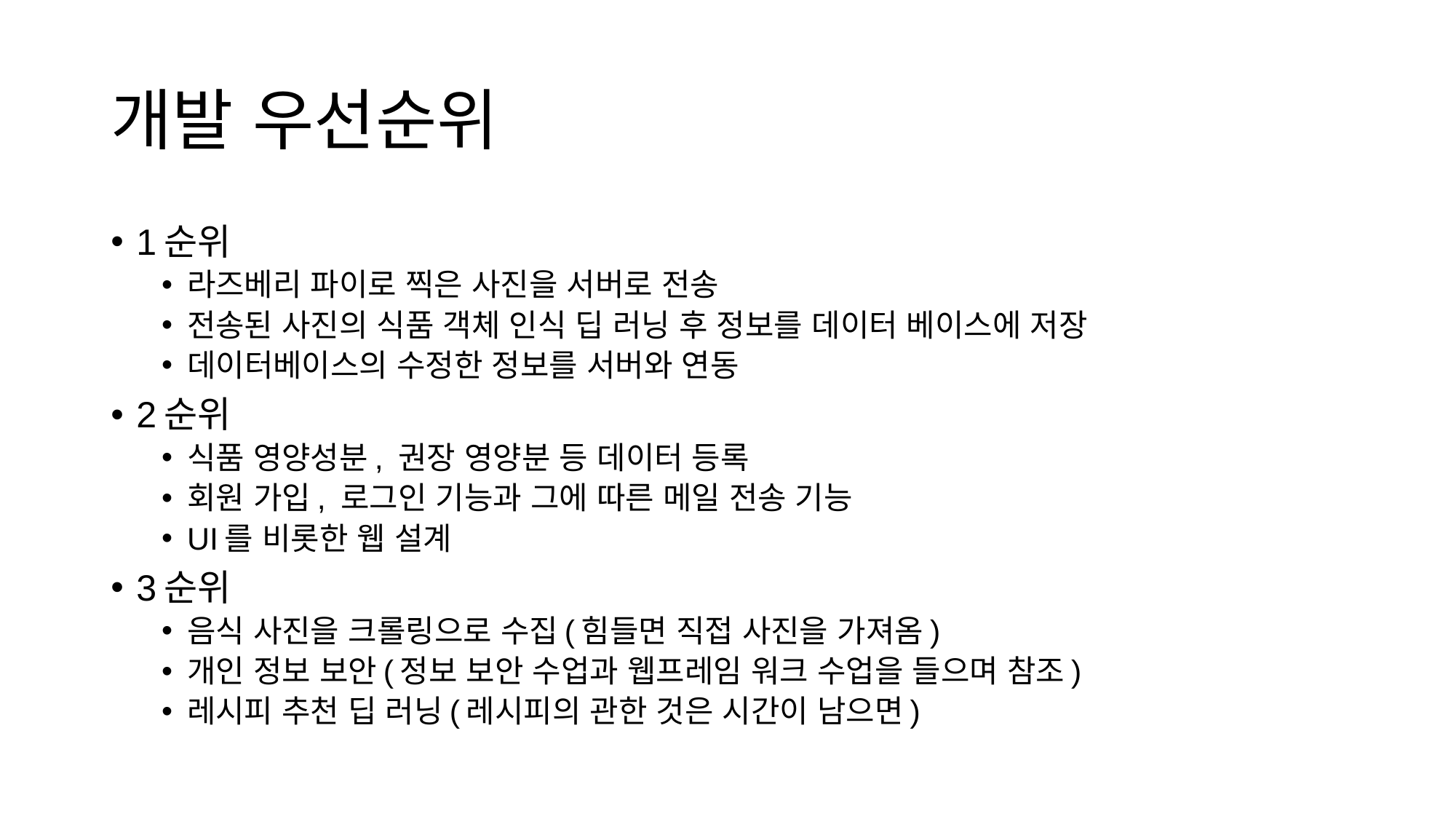

# 개발 우선순위
1순위
라즈베리 파이로 찍은 사진을 서버로 전송
전송된 사진의 식품 객체 인식 딥 러닝 후 정보를 데이터 베이스에 저장
데이터베이스의 수정한 정보를 서버와 연동
2순위
식품 영양성분, 권장 영양분 등 데이터 등록
회원 가입, 로그인 기능과 그에 따른 메일 전송 기능
UI를 비롯한 웹 설계
3순위
음식 사진을 크롤링으로 수집(힘들면 직접 사진을 가져옴)
개인 정보 보안(정보 보안 수업과 웹프레임 워크 수업을 들으며 참조)
레시피 추천 딥 러닝(레시피의 관한 것은 시간이 남으면)